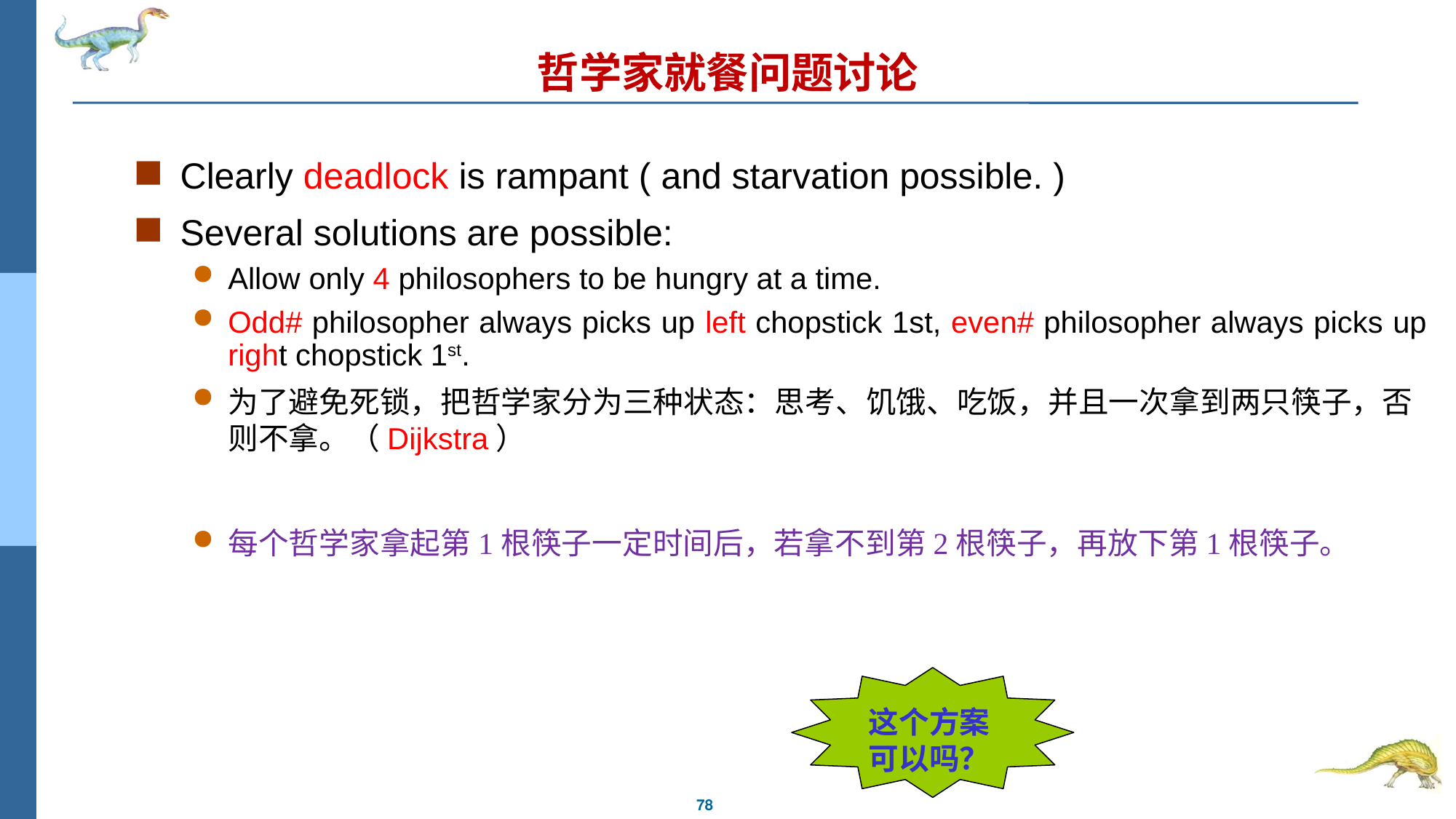

# 哲学家就餐问题讨论
Clearly deadlock is rampant ( and starvation possible. )
Several solutions are possible:
Allow only 4 philosophers to be hungry at a time.
Odd# philosopher always picks up left chopstick 1st, even# philosopher always picks up right chopstick 1st.
为了避免死锁，把哲学家分为三种状态：思考、饥饿、吃饭，并且一次拿到两只筷子，否则不拿。（Dijkstra）

每个哲学家拿起第1根筷子一定时间后，若拿不到第2根筷子，再放下第1根筷子。

这个方案
可以吗？